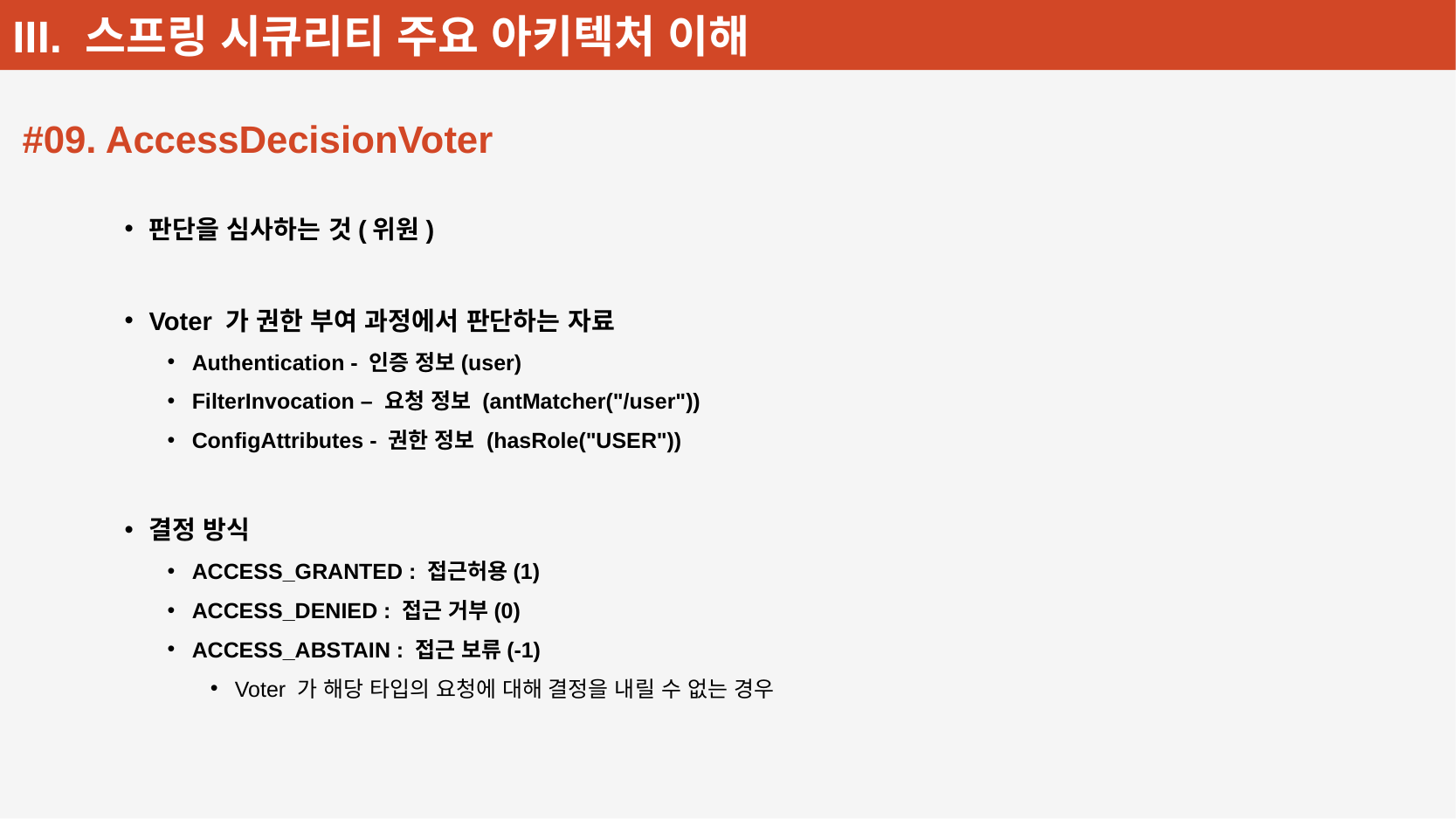

#09. AccessDecisionVoter
판단을 심사하는 것(위원)

Voter 가 권한 부여 과정에서 판단하는 자료
Authentication - 인증 정보(user)
FilterInvocation – 요청 정보 (antMatcher("/user"))
ConfigAttributes - 권한 정보 (hasRole("USER"))

결정 방식
ACCESS_GRANTED : 접근허용(1)
ACCESS_DENIED : 접근 거부(0)
ACCESS_ABSTAIN : 접근 보류(-1)
Voter 가 해당 타입의 요청에 대해 결정을 내릴 수 없는 경우